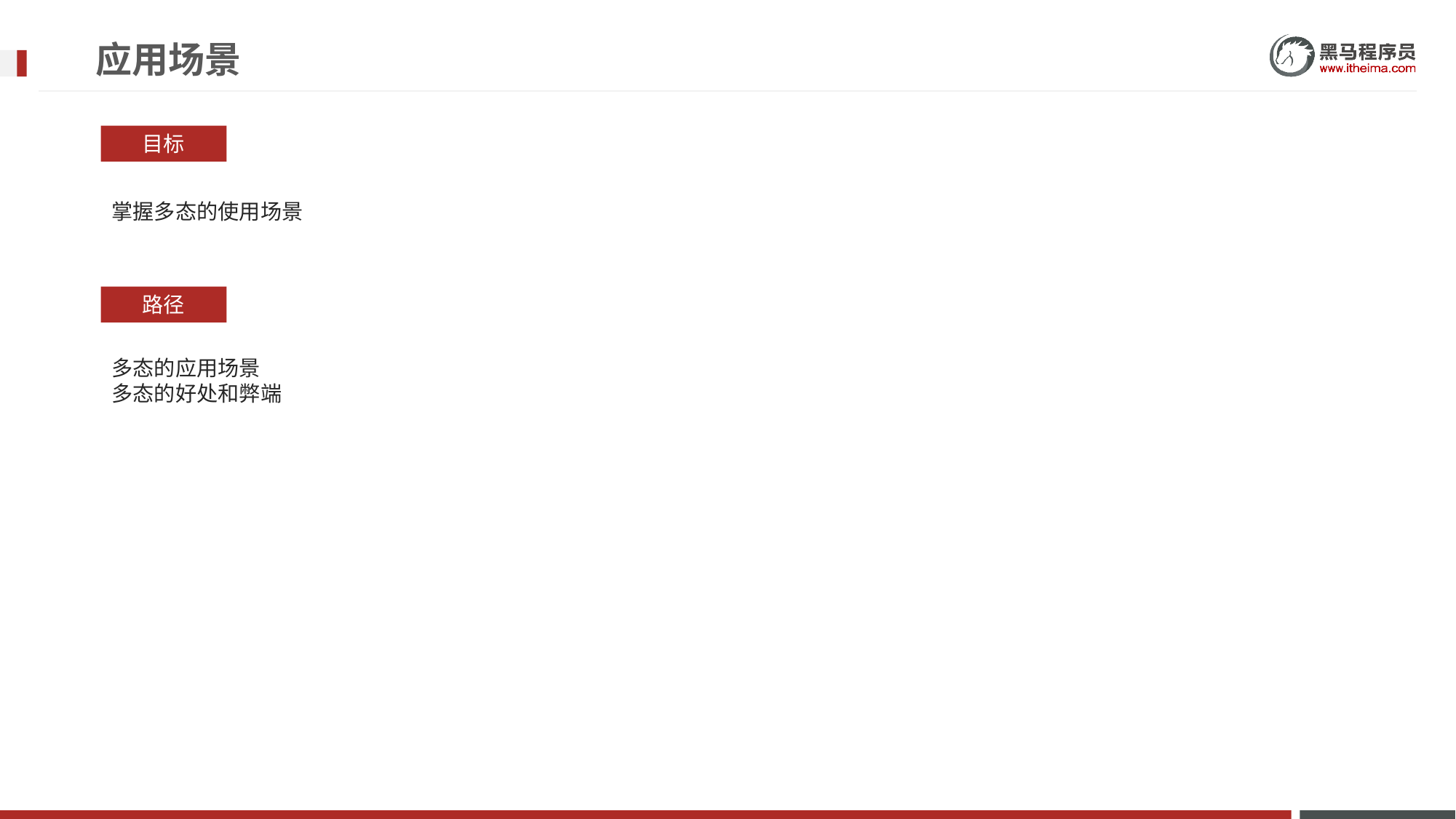

# 应用场景
目标
掌握多态的使用场景
路径
多态的应用场景
多态的好处和弊端